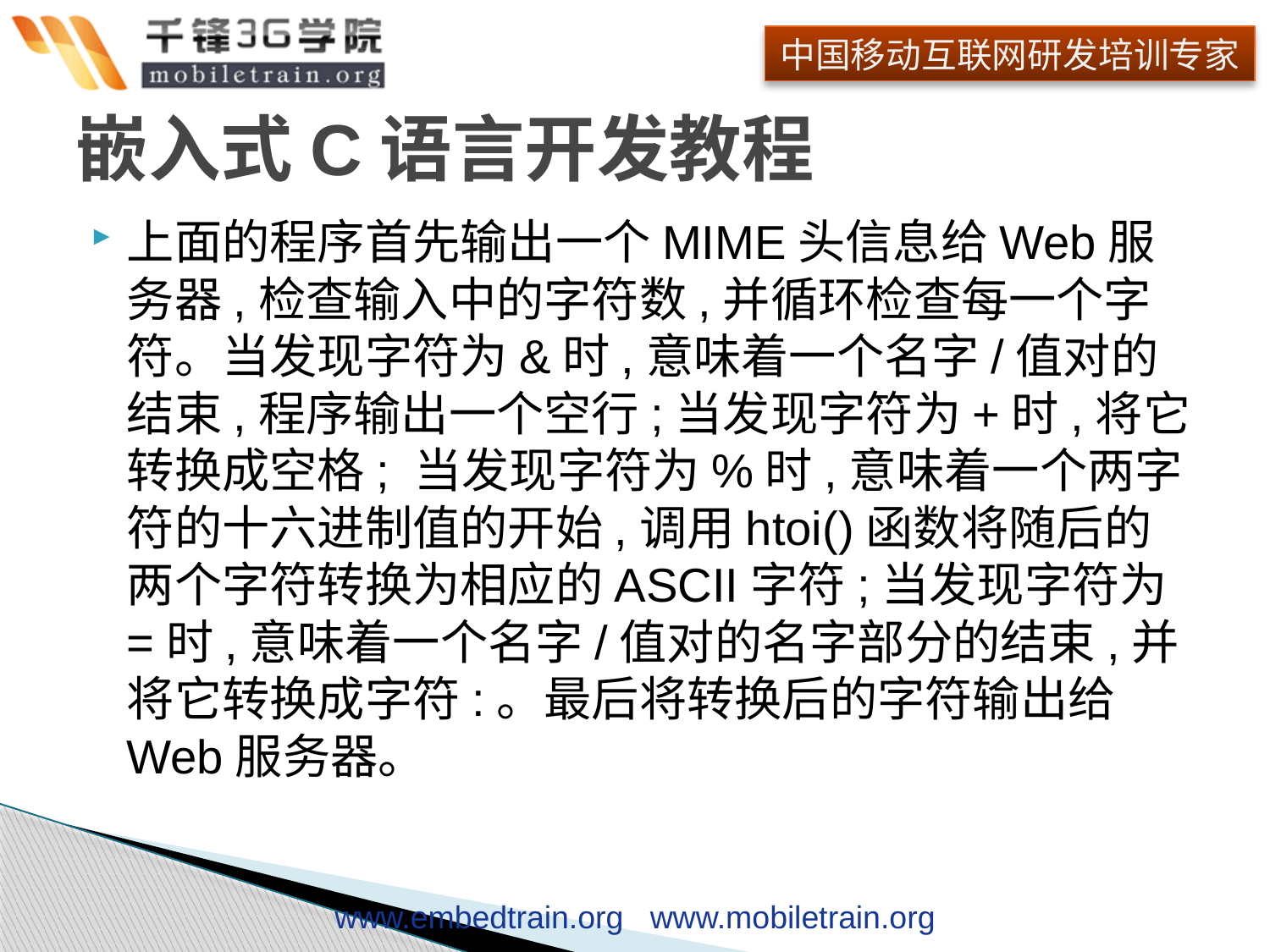

# 嵌入式C语言开发教程
上面的程序首先输出一个MIME头信息给Web服务器,检查输入中的字符数,并循环检查每一个字符。当发现字符为&时,意味着一个名字/值对的结束,程序输出一个空行;当发现字符为+时,将它转换成空格; 当发现字符为%时,意味着一个两字符的十六进制值的开始,调用htoi()函数将随后的两个字符转换为相应的ASCII字符;当发现字符为=时,意味着一个名字/值对的名字部分的结束,并将它转换成字符:。最后将转换后的字符输出给Web服务器。